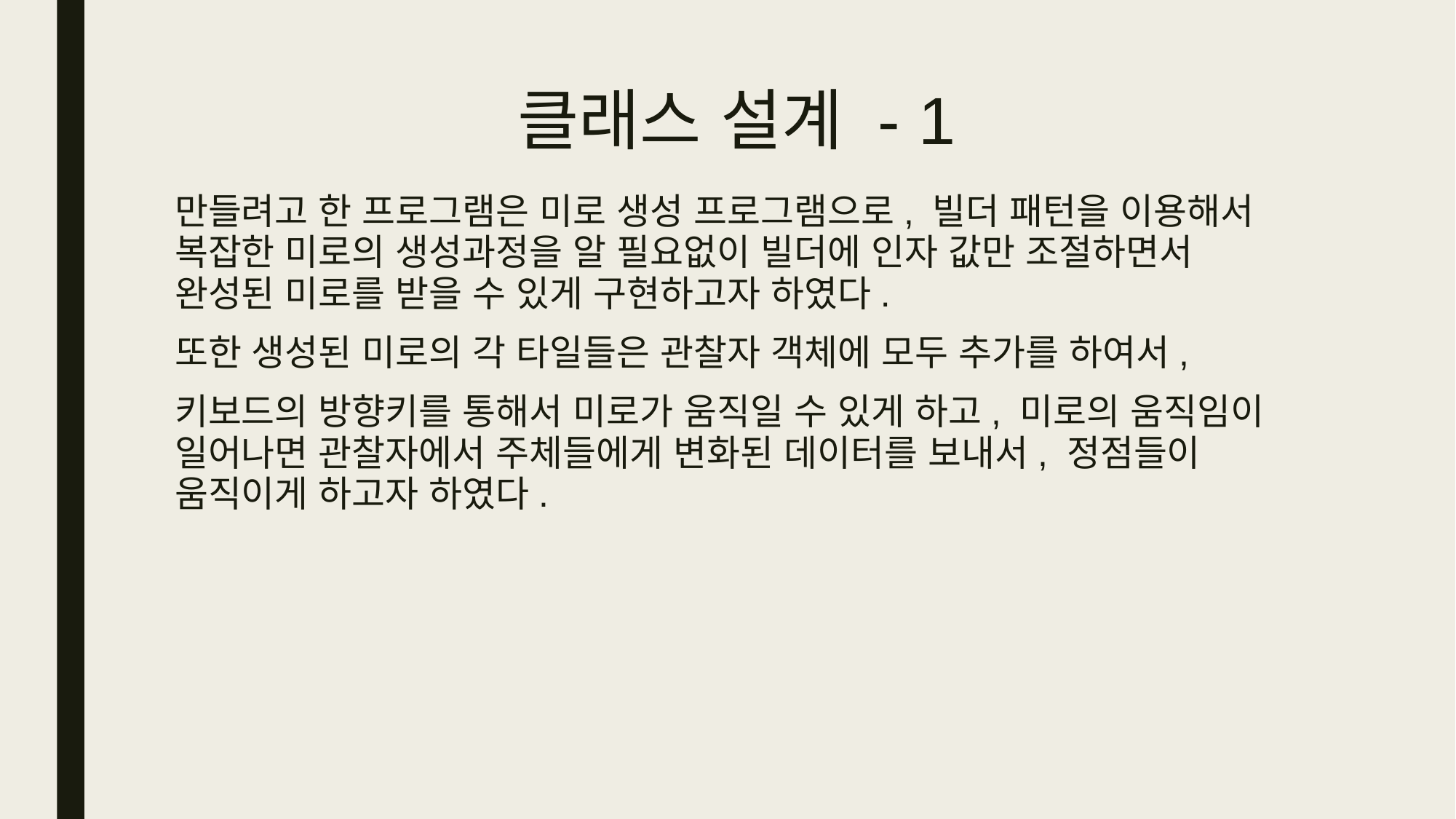

# 클래스 설계 - 1
만들려고 한 프로그램은 미로 생성 프로그램으로, 빌더 패턴을 이용해서 복잡한 미로의 생성과정을 알 필요없이 빌더에 인자 값만 조절하면서 완성된 미로를 받을 수 있게 구현하고자 하였다.
또한 생성된 미로의 각 타일들은 관찰자 객체에 모두 추가를 하여서,
키보드의 방향키를 통해서 미로가 움직일 수 있게 하고, 미로의 움직임이 일어나면 관찰자에서 주체들에게 변화된 데이터를 보내서, 정점들이 움직이게 하고자 하였다.